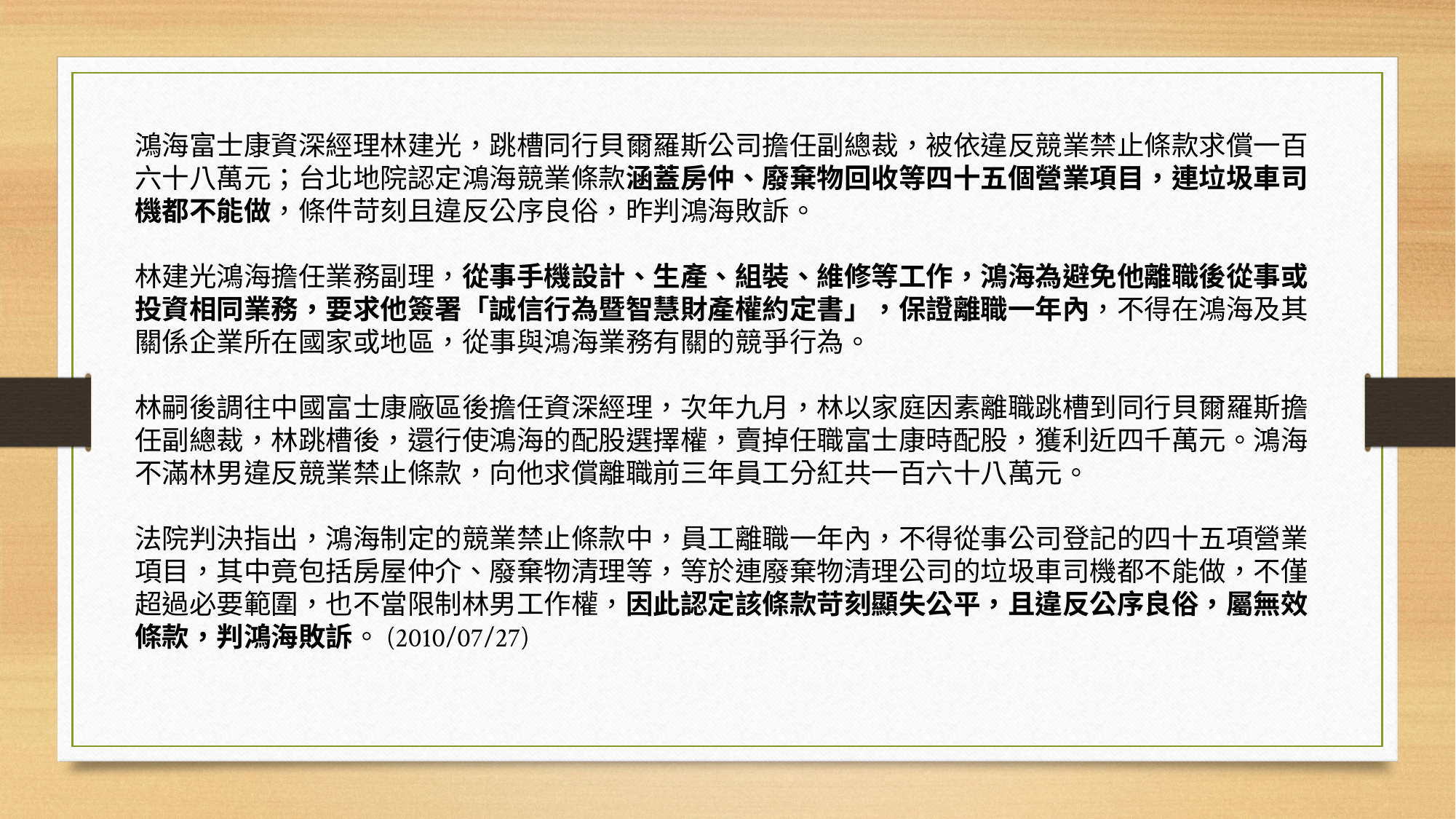

鴻海富士康資深經理林建光，跳槽同行貝爾羅斯公司擔任副總裁，被依違反競業禁止條款求償一百六十八萬元；台北地院認定鴻海競業條款涵蓋房仲、廢棄物回收等四十五個營業項目，連垃圾車司機都不能做，條件苛刻且違反公序良俗，昨判鴻海敗訴。

林建光鴻海擔任業務副理，從事手機設計、生產、組裝、維修等工作，鴻海為避免他離職後從事或投資相同業務，要求他簽署「誠信行為暨智慧財產權約定書」，保證離職一年內，不得在鴻海及其關係企業所在國家或地區，從事與鴻海業務有關的競爭行為。

林嗣後調往中國富士康廠區後擔任資深經理，次年九月，林以家庭因素離職跳槽到同行貝爾羅斯擔任副總裁，林跳槽後，還行使鴻海的配股選擇權，賣掉任職富士康時配股，獲利近四千萬元。鴻海不滿林男違反競業禁止條款，向他求償離職前三年員工分紅共一百六十八萬元。

法院判決指出，鴻海制定的競業禁止條款中，員工離職一年內，不得從事公司登記的四十五項營業項目，其中竟包括房屋仲介、廢棄物清理等，等於連廢棄物清理公司的垃圾車司機都不能做，不僅超過必要範圍，也不當限制林男工作權，因此認定該條款苛刻顯失公平，且違反公序良俗，屬無效條款，判鴻海敗訴。(2010/07/27)